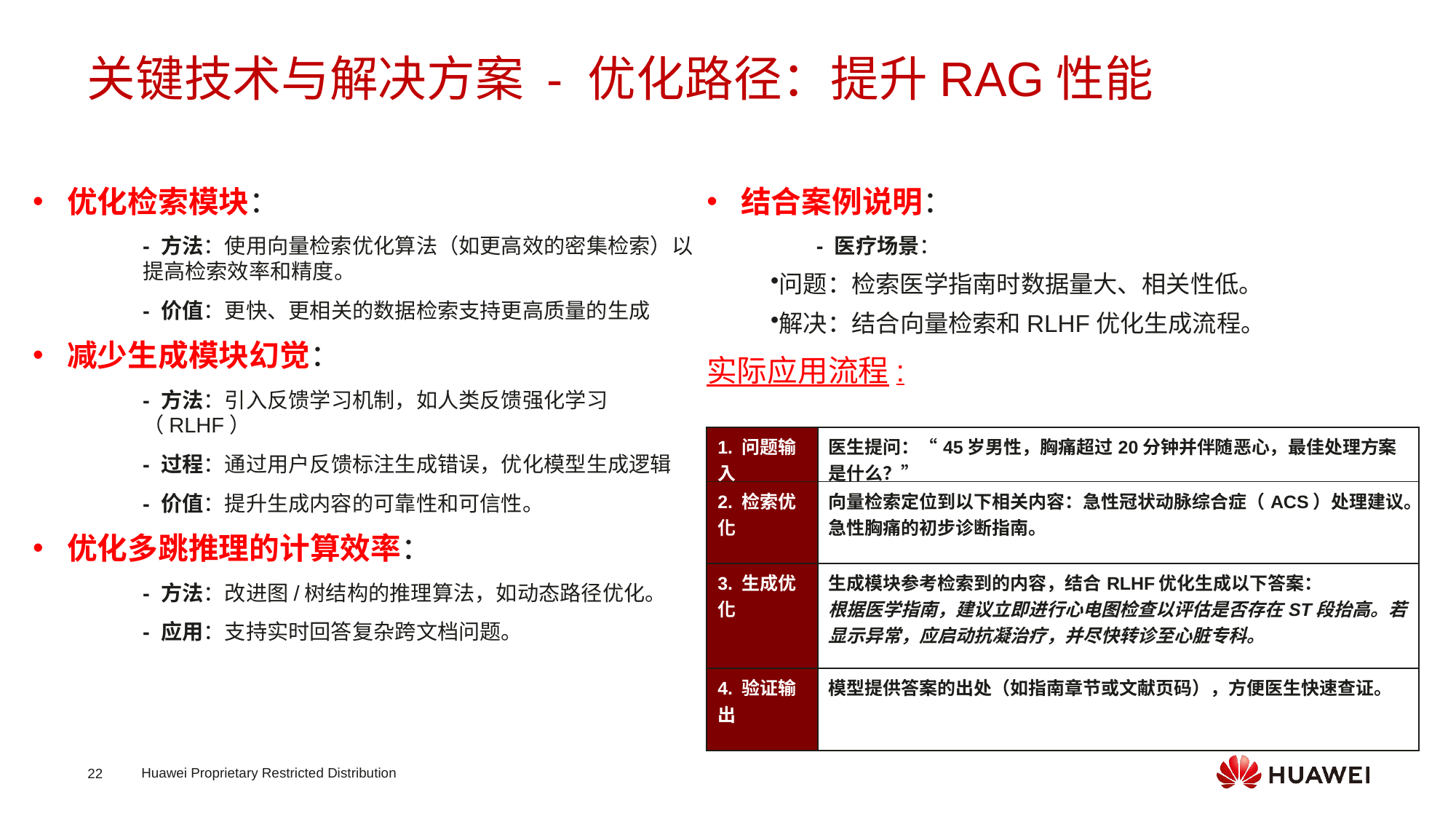

关键技术与解决方案 - 优化路径：提升RAG性能
优化检索模块：
- 方法：使用向量检索优化算法（如更高效的密集检索）以提高检索效率和精度。
- 价值：更快、更相关的数据检索支持更高质量的生成
减少生成模块幻觉：
- 方法：引入反馈学习机制，如人类反馈强化学习（RLHF）
- 过程：通过用户反馈标注生成错误，优化模型生成逻辑
- 价值：提升生成内容的可靠性和可信性。
优化多跳推理的计算效率：
- 方法：改进图/树结构的推理算法，如动态路径优化。
- 应用：支持实时回答复杂跨文档问题。
结合案例说明：
- 医疗场景：
问题：检索医学指南时数据量大、相关性低。
解决：结合向量检索和RLHF优化生成流程。
实际应用流程:
| 1. 问题输入 | 医生提问：“45岁男性，胸痛超过20分钟并伴随恶心，最佳处理方案是什么？” |
| --- | --- |
| 2. 检索优化 | 向量检索定位到以下相关内容：急性冠状动脉综合症（ACS）处理建议。 急性胸痛的初步诊断指南。 |
| 3. 生成优化 | 生成模块参考检索到的内容，结合RLHF优化生成以下答案： 根据医学指南，建议立即进行心电图检查以评估是否存在ST段抬高。若显示异常，应启动抗凝治疗，并尽快转诊至心脏专科。 |
| 4. 验证输出 | 模型提供答案的出处（如指南章节或文献页码），方便医生快速查证。 |